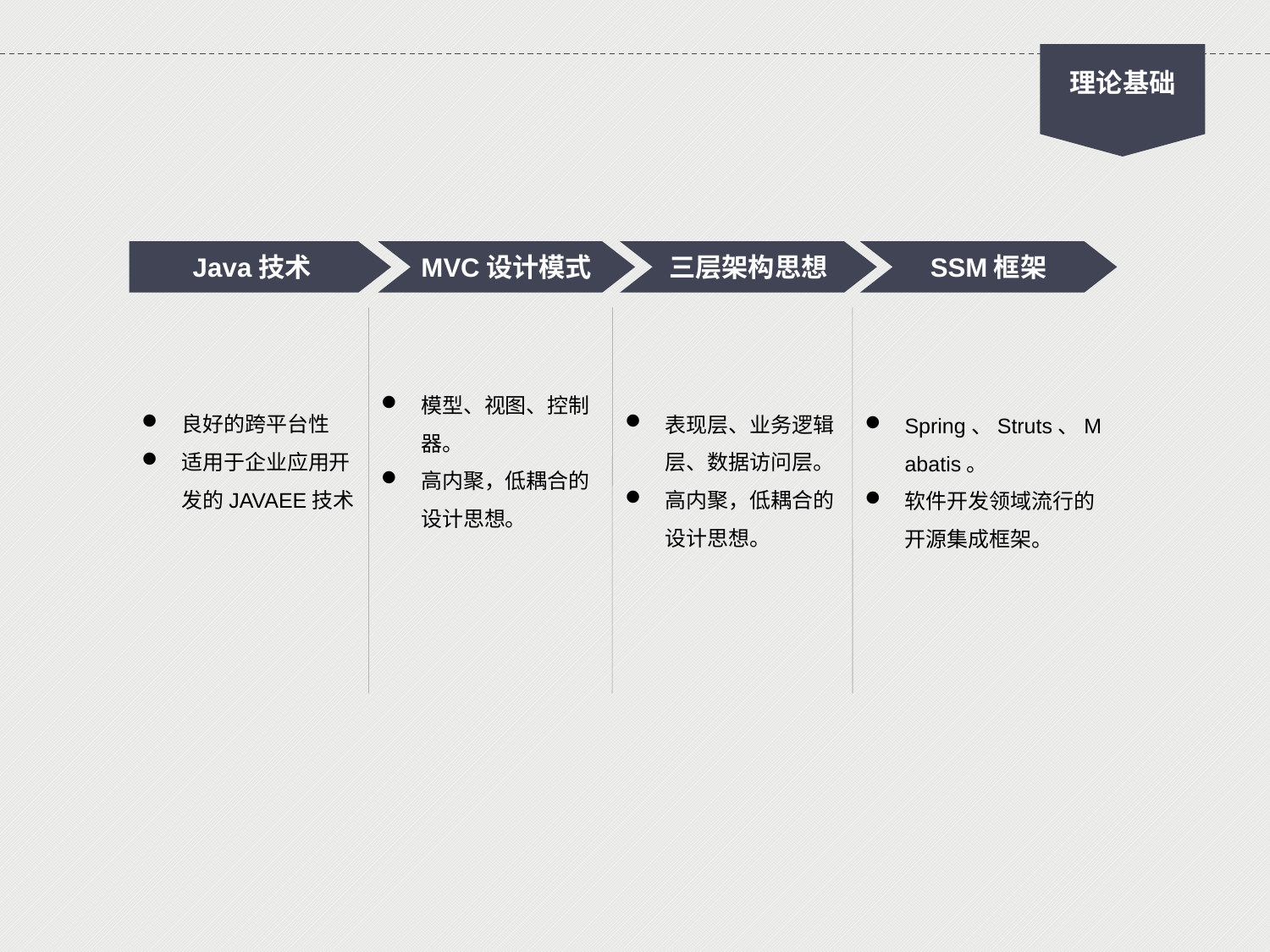

理论基础
Java技术
MVC设计模式
三层架构思想
SSM框架

模型、视图、控制器。
高内聚，低耦合的设计思想。
良好的跨平台性
适用于企业应用开发的JAVAEE技术
表现层、业务逻辑层、数据访问层。
高内聚，低耦合的设计思想。
Spring、Struts、Mabatis。
软件开发领域流行的开源集成框架。